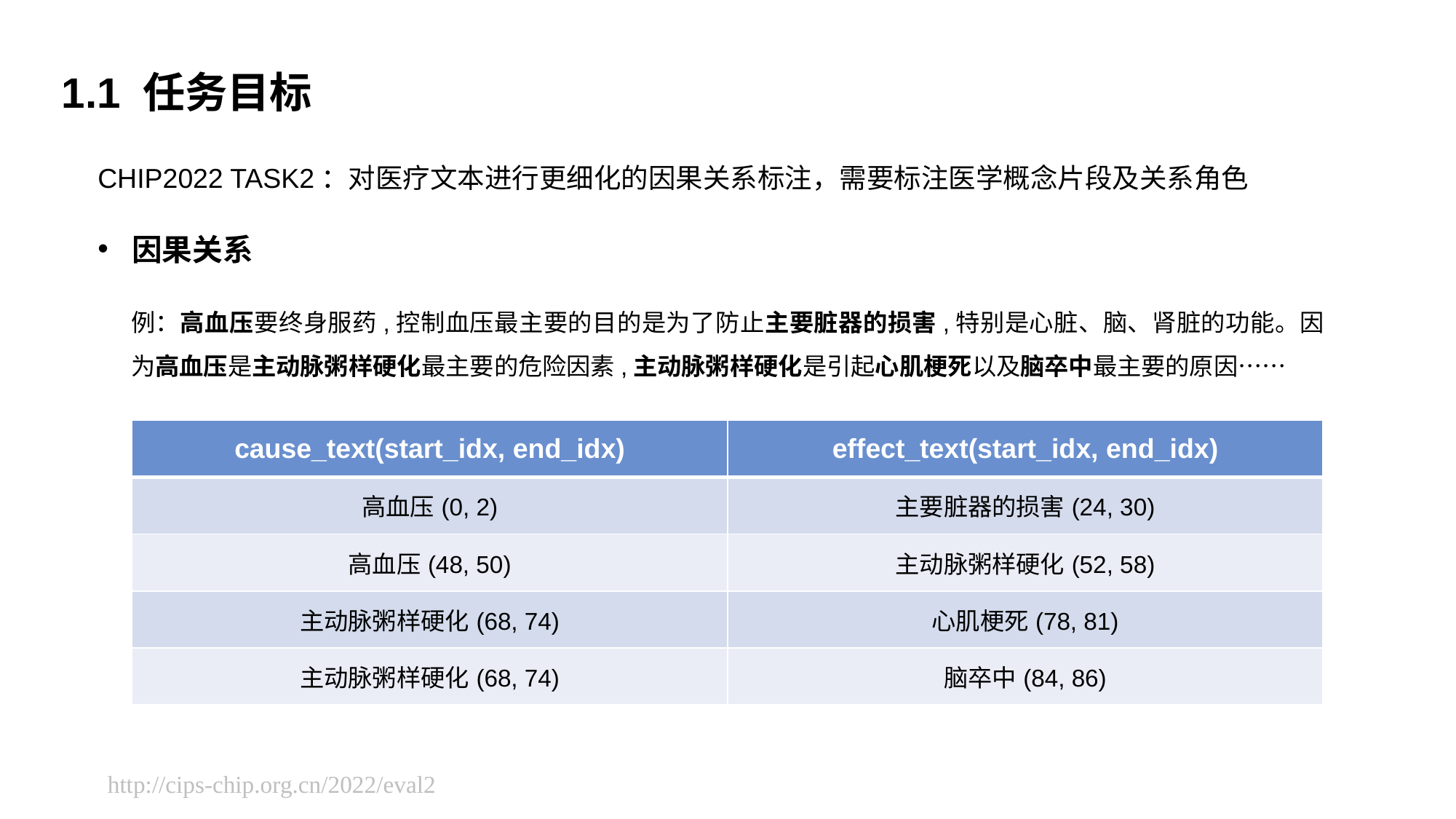

# 1.1 任务目标
CHIP2022 TASK2：对医疗文本进行更细化的因果关系标注，需要标注医学概念片段及关系角色
因果关系
例：高血压要终身服药,控制血压最主要的目的是为了防止主要脏器的损害,特别是心脏、脑、肾脏的功能。因为高血压是主动脉粥样硬化最主要的危险因素,主动脉粥样硬化是引起心肌梗死以及脑卒中最主要的原因……
| cause\_text(start\_idx, end\_idx) | effect\_text(start\_idx, end\_idx) |
| --- | --- |
| 高血压(0, 2) | 主要脏器的损害(24, 30) |
| 高血压(48, 50) | 主动脉粥样硬化(52, 58) |
| 主动脉粥样硬化(68, 74) | 心肌梗死(78, 81) |
| 主动脉粥样硬化(68, 74) | 脑卒中(84, 86) |
http://cips-chip.org.cn/2022/eval2